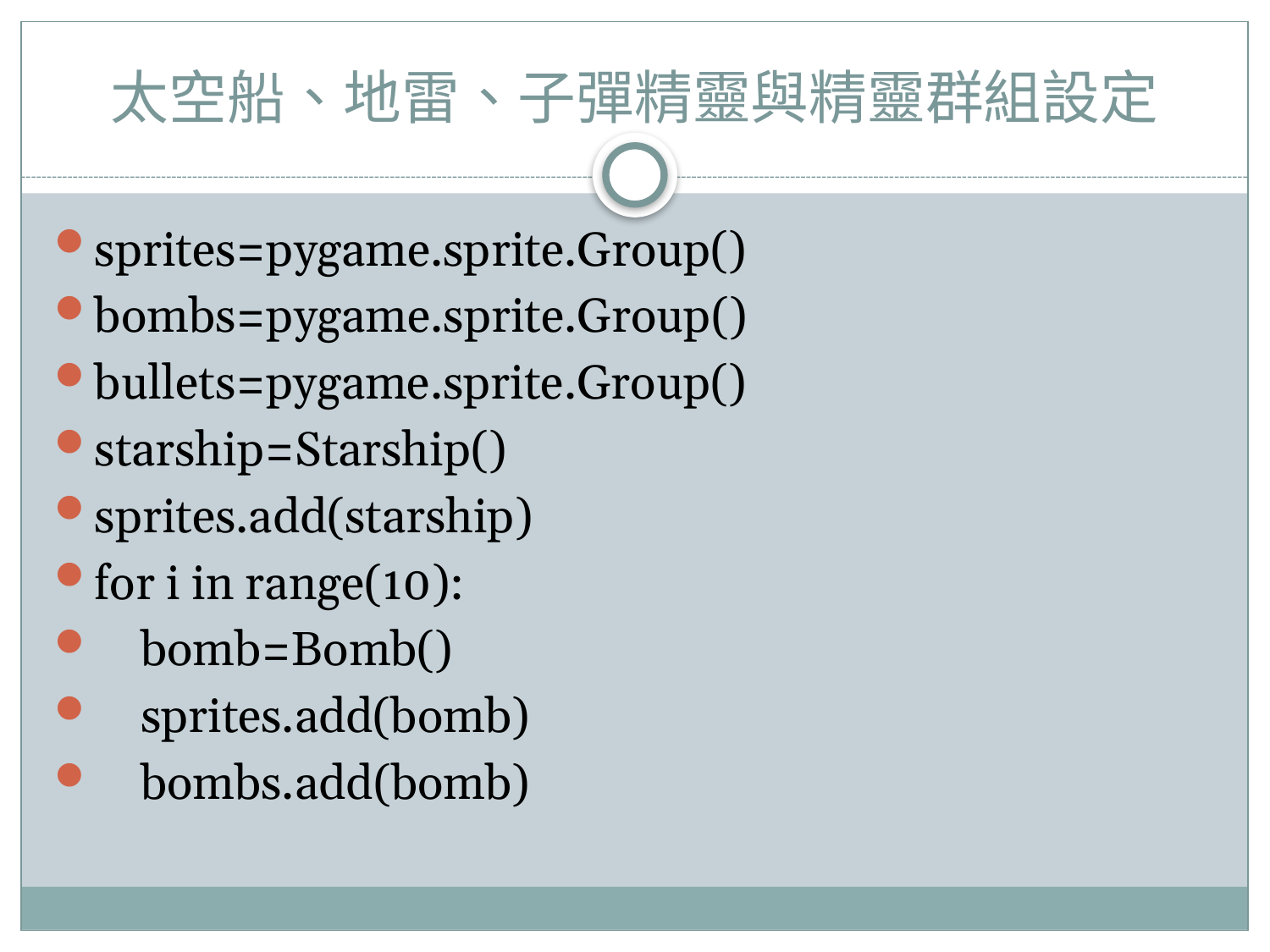

# 太空船、地雷、子彈精靈與精靈群組設定
sprites=pygame.sprite.Group()
bombs=pygame.sprite.Group()
bullets=pygame.sprite.Group()
starship=Starship()
sprites.add(starship)
for i in range(10):
    bomb=Bomb()
    sprites.add(bomb)
    bombs.add(bomb)